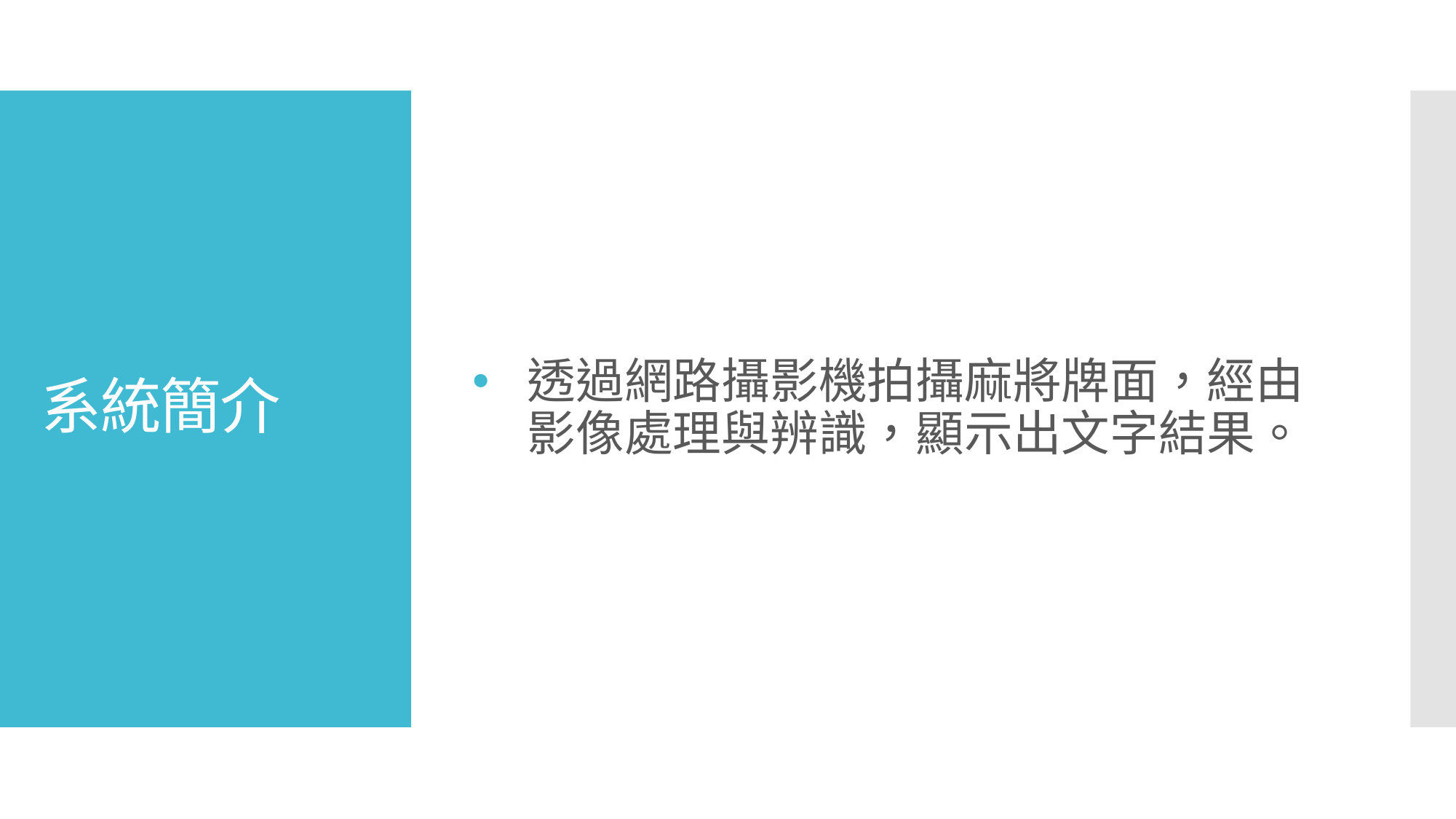

透過網路攝影機拍攝麻將牌面，經由影像處理與辨識，顯示出文字結果。
# 系統簡介